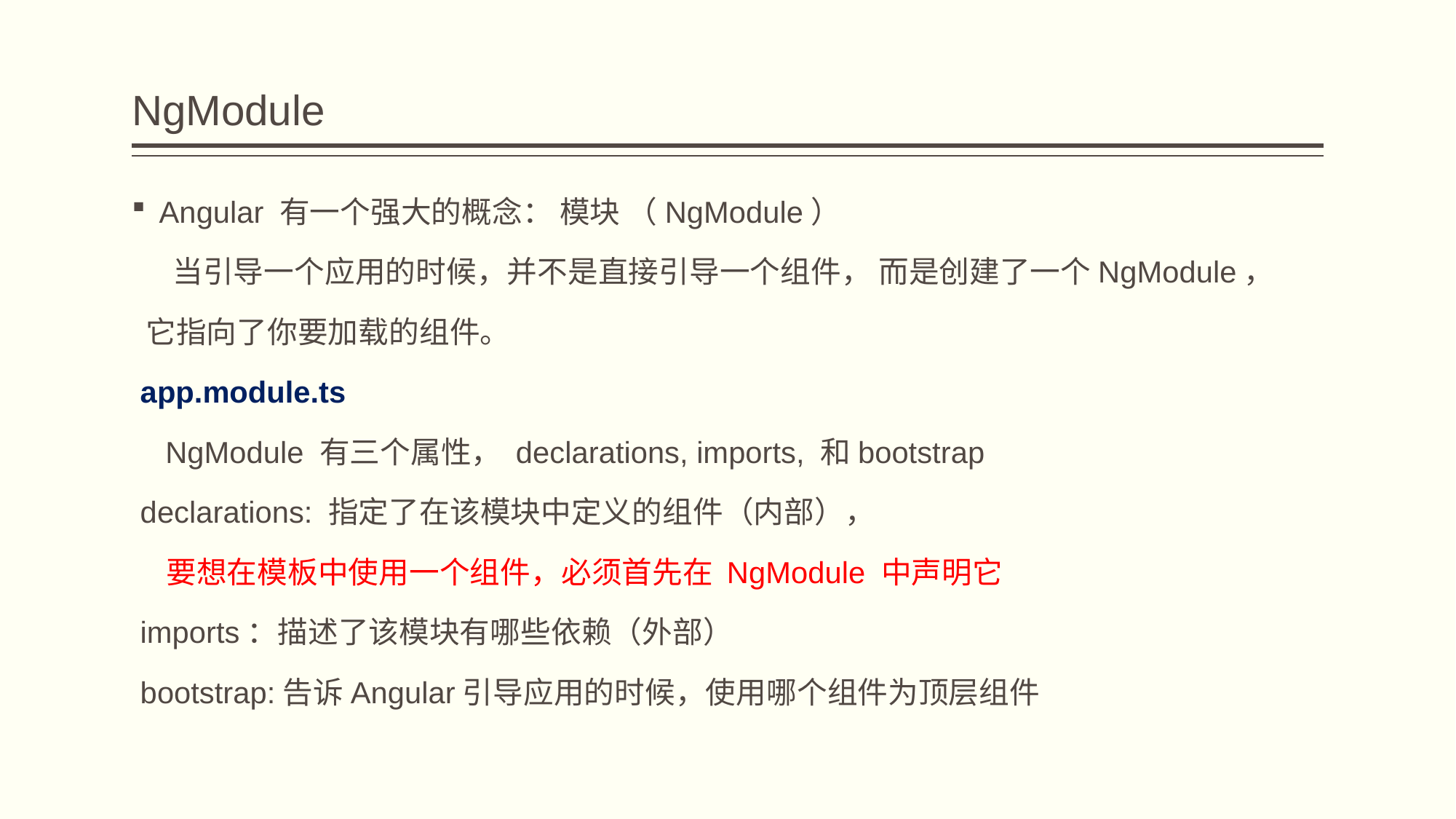

# NgModule
Angular 有一个强大的概念： 模块 （NgModule）
     当引导一个应用的时候，并不是直接引导一个组件， 而是创建了一个NgModule，
 它指向了你要加载的组件。
 app.module.ts
    NgModule 有三个属性， declarations, imports, 和bootstrap
 declarations: 指定了在该模块中定义的组件（内部），
    要想在模板中使用一个组件，必须首先在 NgModule 中声明它
 imports：描述了该模块有哪些依赖（外部）
 bootstrap:告诉Angular引导应用的时候，使用哪个组件为顶层组件